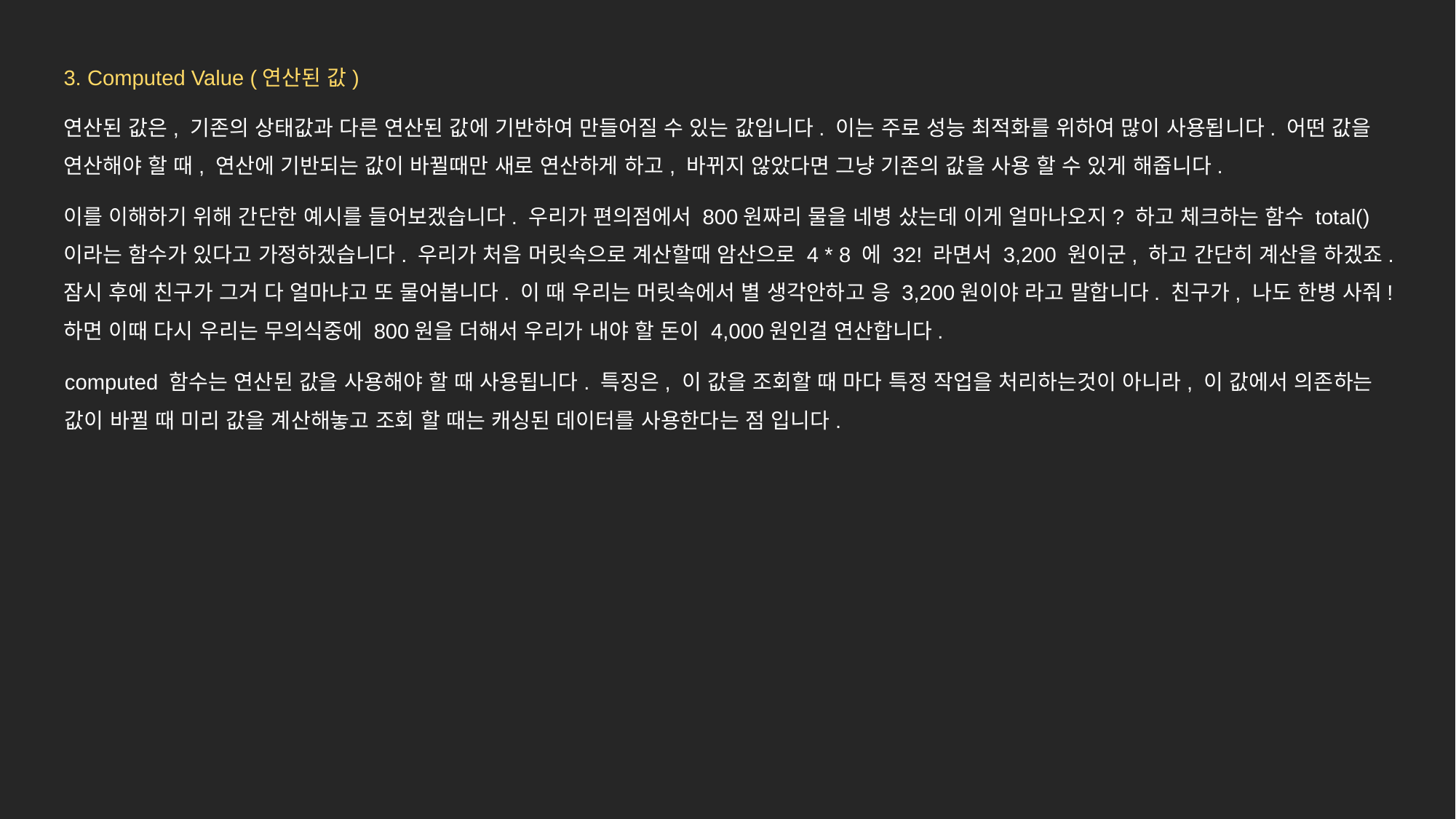

3. Computed Value (연산된 값)
연산된 값은, 기존의 상태값과 다른 연산된 값에 기반하여 만들어질 수 있는 값입니다. 이는 주로 성능 최적화를 위하여 많이 사용됩니다. 어떤 값을 연산해야 할 때, 연산에 기반되는 값이 바뀔때만 새로 연산하게 하고, 바뀌지 않았다면 그냥 기존의 값을 사용 할 수 있게 해줍니다.
이를 이해하기 위해 간단한 예시를 들어보겠습니다. 우리가 편의점에서 800원짜리 물을 네병 샀는데 이게 얼마나오지? 하고 체크하는 함수 total() 이라는 함수가 있다고 가정하겠습니다. 우리가 처음 머릿속으로 계산할때 암산으로 4 * 8 에 32! 라면서 3,200 원이군, 하고 간단히 계산을 하겠죠. 잠시 후에 친구가 그거 다 얼마냐고 또 물어봅니다. 이 때 우리는 머릿속에서 별 생각안하고 응 3,200원이야 라고 말합니다. 친구가, 나도 한병 사줘! 하면 이때 다시 우리는 무의식중에 800원을 더해서 우리가 내야 할 돈이 4,000원인걸 연산합니다.
computed 함수는 연산된 값을 사용해야 할 때 사용됩니다. 특징은, 이 값을 조회할 때 마다 특정 작업을 처리하는것이 아니라, 이 값에서 의존하는 값이 바뀔 때 미리 값을 계산해놓고 조회 할 때는 캐싱된 데이터를 사용한다는 점 입니다.